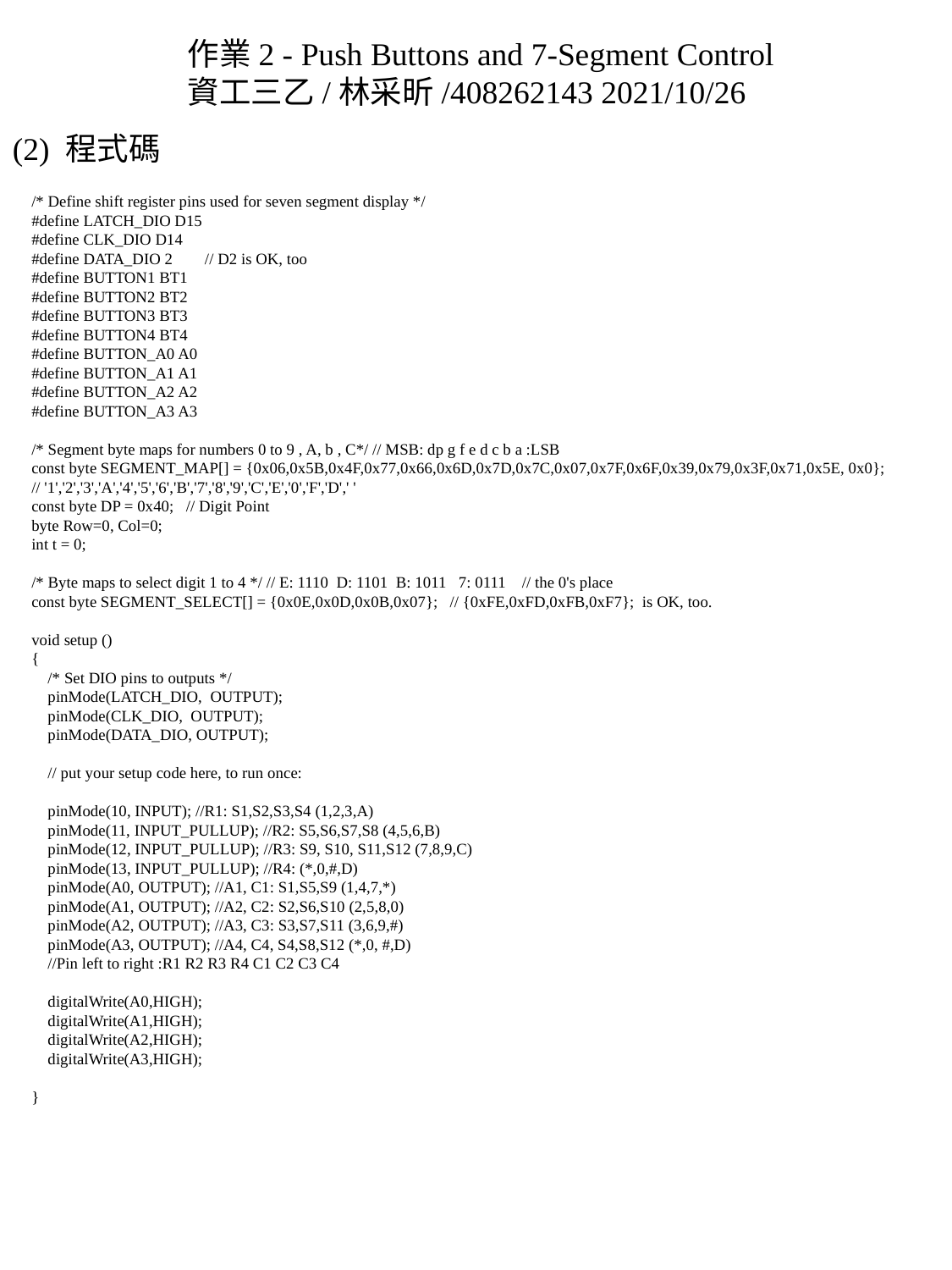

作業2 - Push Buttons and 7-Segment Control
資工三乙/林采昕/408262143 2021/10/26
(2) 程式碼
/* Define shift register pins used for seven segment display */
#define LATCH_DIO D15
#define CLK_DIO D14
#define DATA_DIO 2        // D2 is OK, too
#define BUTTON1 BT1
#define BUTTON2 BT2
#define BUTTON3 BT3
#define BUTTON4 BT4
#define BUTTON_A0 A0
#define BUTTON_A1 A1
#define BUTTON_A2 A2
#define BUTTON_A3 A3

/* Segment byte maps for numbers 0 to 9 , A, b , C*/ // MSB: dp g f e d c b a :LSB
const byte SEGMENT_MAP[] = {0x06,0x5B,0x4F,0x77,0x66,0x6D,0x7D,0x7C,0x07,0x7F,0x6F,0x39,0x79,0x3F,0x71,0x5E, 0x0};
// '1','2','3','A','4','5','6','B','7','8','9','C','E','0','F','D',' '
const byte DP = 0x40;   // Digit Point
byte Row=0, Col=0;
int t = 0;

/* Byte maps to select digit 1 to 4 */ // E: 1110  D: 1101  B: 1011   7: 0111    // the 0's place
const byte SEGMENT_SELECT[] = {0x0E,0x0D,0x0B,0x07};   // {0xFE,0xFD,0xFB,0xF7};  is OK, too.

void setup ()
{
    /* Set DIO pins to outputs */
    pinMode(LATCH_DIO,  OUTPUT);
    pinMode(CLK_DIO,  OUTPUT);
    pinMode(DATA_DIO, OUTPUT);

    // put your setup code here, to run once:

    pinMode(10, INPUT); //R1: S1,S2,S3,S4 (1,2,3,A)
    pinMode(11, INPUT_PULLUP); //R2: S5,S6,S7,S8 (4,5,6,B)
    pinMode(12, INPUT_PULLUP); //R3: S9, S10, S11,S12 (7,8,9,C)
    pinMode(13, INPUT_PULLUP); //R4: (*,0,#,D)
    pinMode(A0, OUTPUT); //A1, C1: S1,S5,S9 (1,4,7,*)
    pinMode(A1, OUTPUT); //A2, C2: S2,S6,S10 (2,5,8,0)
    pinMode(A2, OUTPUT); //A3, C3: S3,S7,S11 (3,6,9,#)
    pinMode(A3, OUTPUT); //A4, C4, S4,S8,S12 (*,0, #,D)
    //Pin left to right :R1 R2 R3 R4 C1 C2 C3 C4

    digitalWrite(A0,HIGH);
    digitalWrite(A1,HIGH);
    digitalWrite(A2,HIGH);
    digitalWrite(A3,HIGH);

}